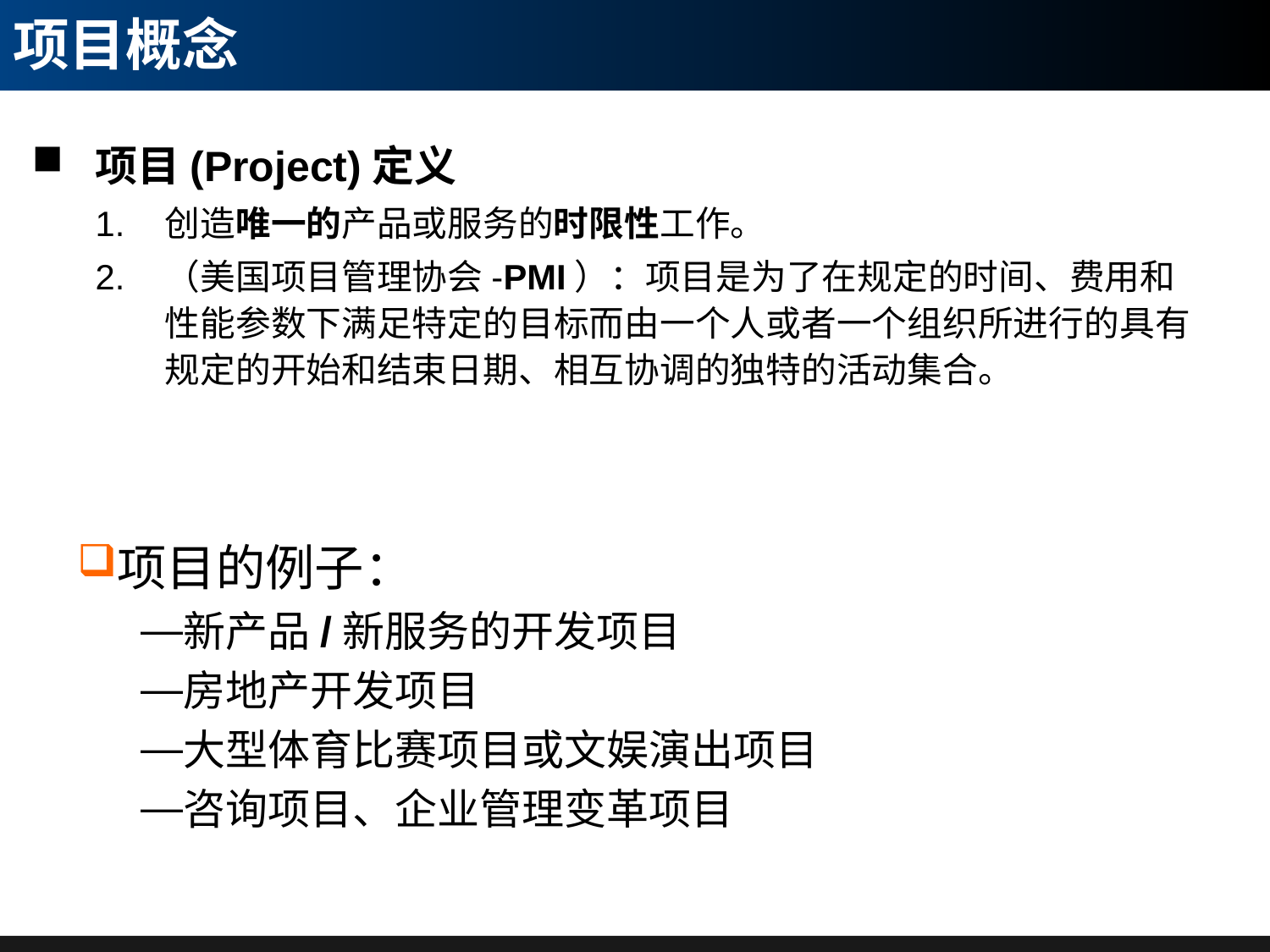

# 项目概念
项目(Project)定义
创造唯一的产品或服务的时限性工作。
（美国项目管理协会-PMI）：项目是为了在规定的时间、费用和性能参数下满足特定的目标而由一个人或者一个组织所进行的具有规定的开始和结束日期、相互协调的独特的活动集合。
项目的例子：
新产品/新服务的开发项目
房地产开发项目
大型体育比赛项目或文娱演出项目
咨询项目、企业管理变革项目